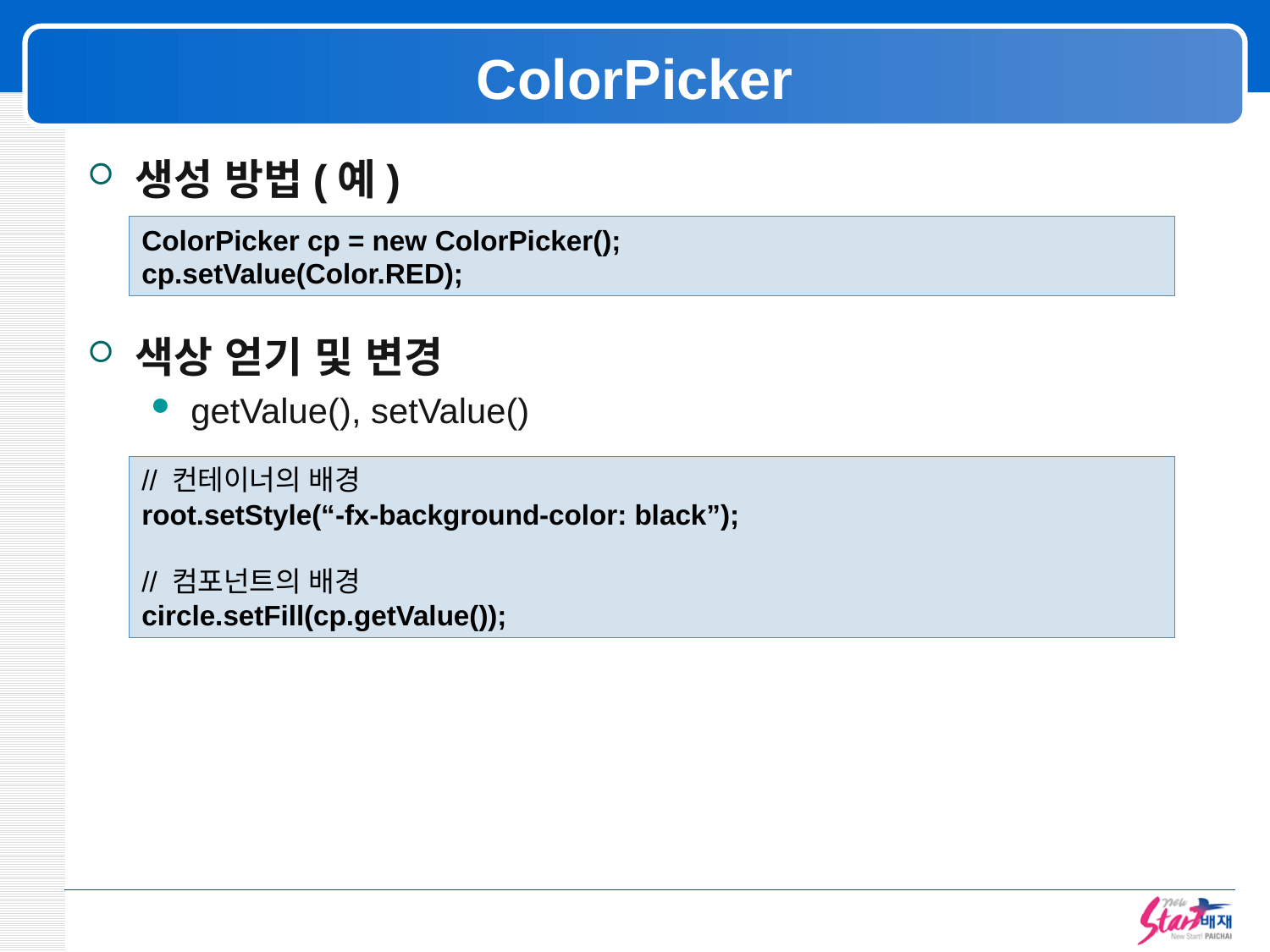

# ColorPicker
생성 방법(예)

색상 얻기 및 변경
getValue(), setValue()
ColorPicker cp = new ColorPicker();
cp.setValue(Color.RED);
// 컨테이너의 배경
root.setStyle(“-fx-background-color: black”);

// 컴포넌트의 배경
circle.setFill(cp.getValue());